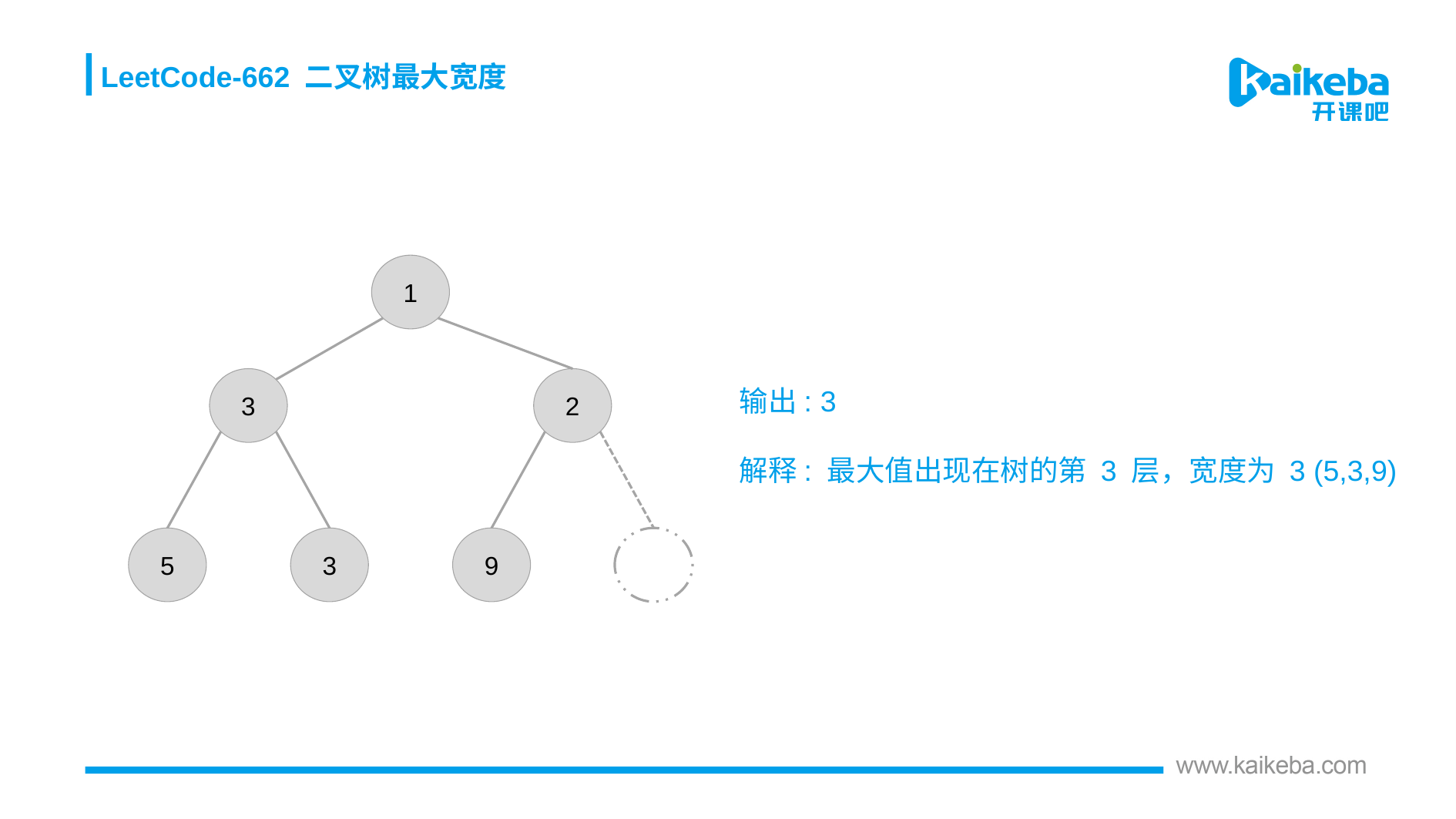

LeetCode-662 二叉树最大宽度
1
3
2
输出: 3

解释: 最大值出现在树的第 3 层，宽度为 3 (5,3,9)
5
3
9